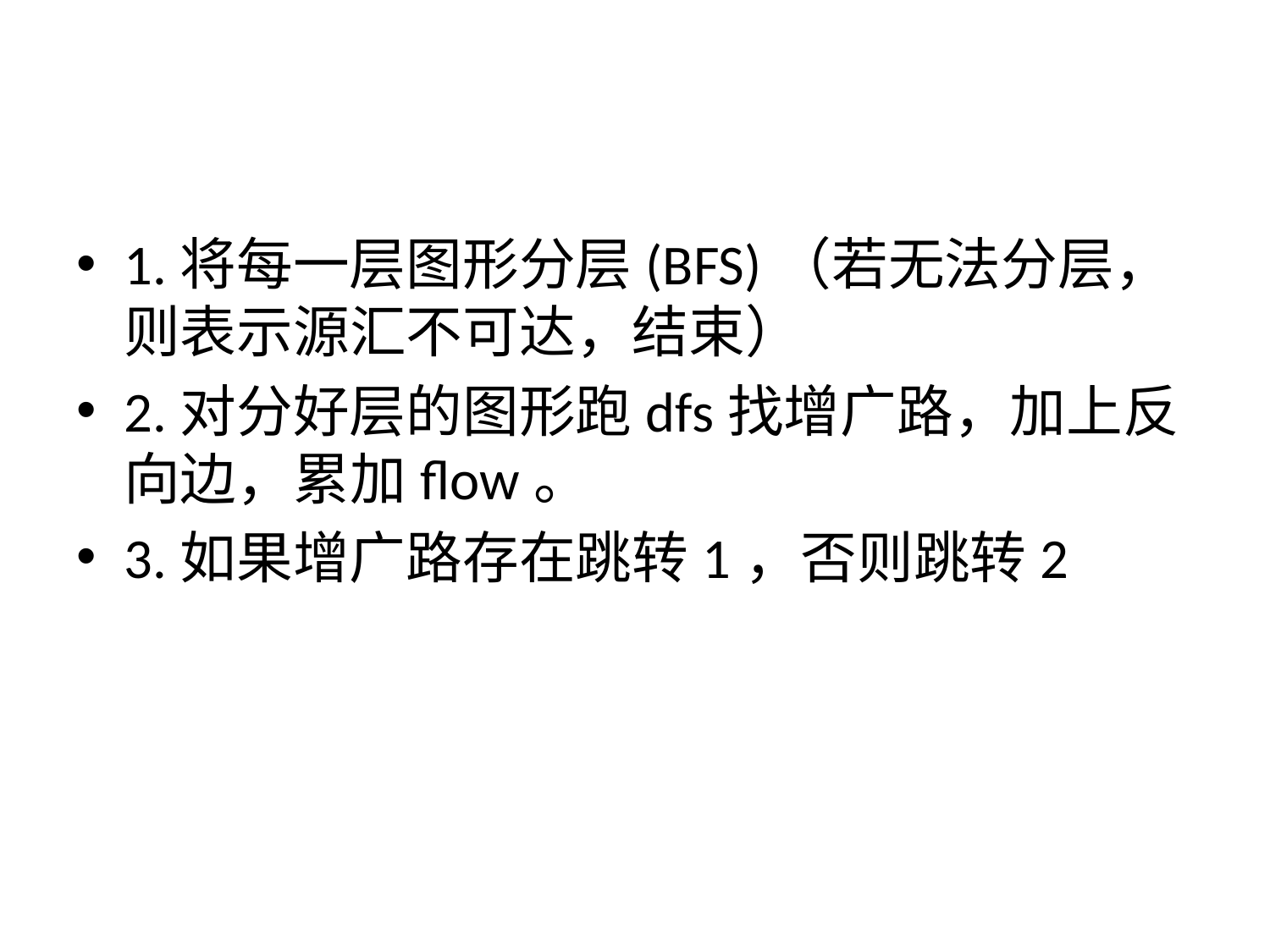

1.将每一层图形分层(BFS)（若无法分层，则表示源汇不可达，结束）
2.对分好层的图形跑dfs找增广路，加上反向边，累加flow。
3.如果增广路存在跳转1，否则跳转2